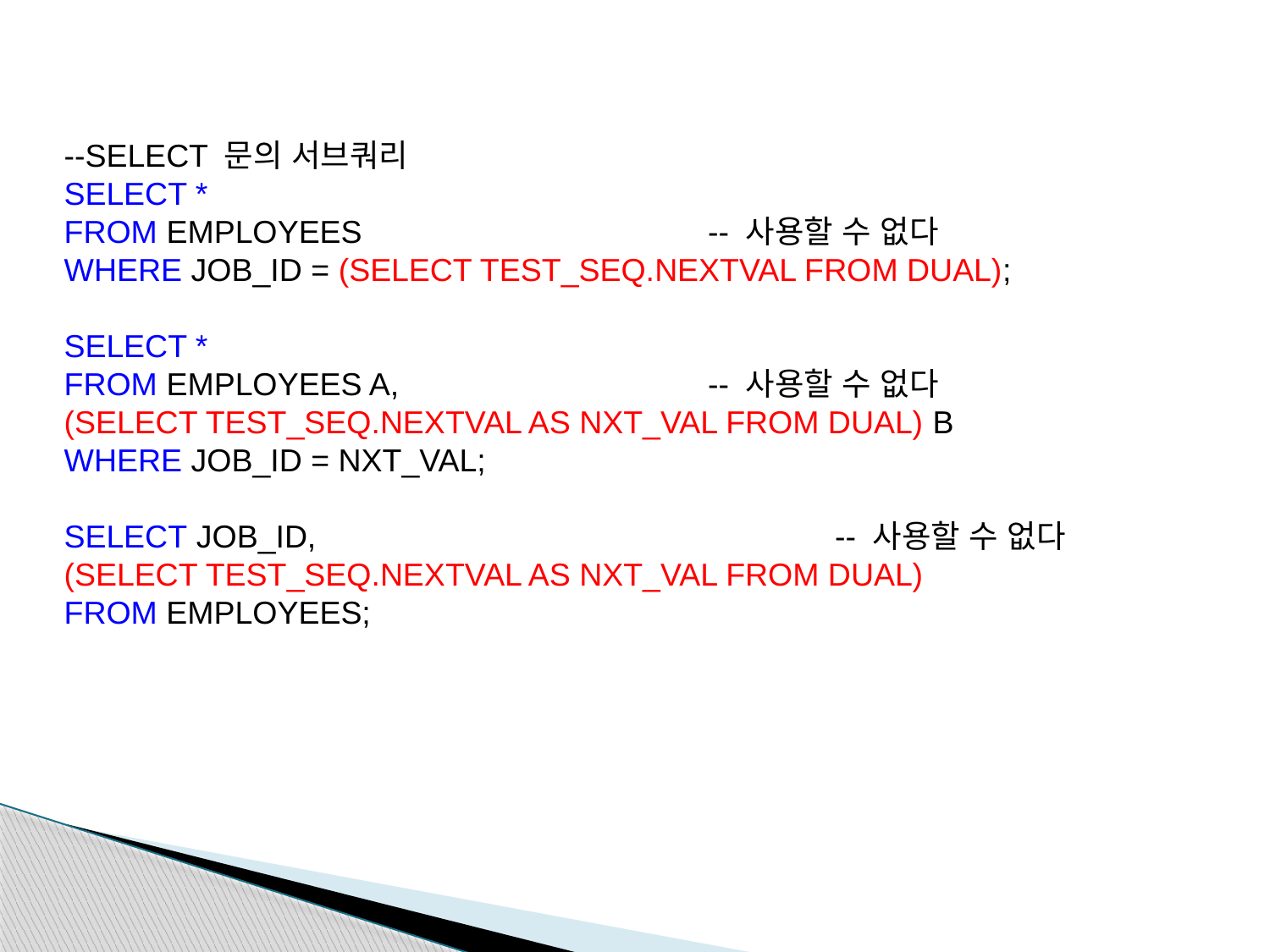

--SELECT 문의 서브쿼리
SELECT *
FROM EMPLOYEES			 -- 사용할 수 없다
WHERE JOB_ID = (SELECT TEST_SEQ.NEXTVAL FROM DUAL);

SELECT *
FROM EMPLOYEES A, 			 -- 사용할 수 없다
(SELECT TEST_SEQ.NEXTVAL AS NXT_VAL FROM DUAL) B
WHERE JOB_ID = NXT_VAL;

SELECT JOB_ID, 				 -- 사용할 수 없다
(SELECT TEST_SEQ.NEXTVAL AS NXT_VAL FROM DUAL)
FROM EMPLOYEES;